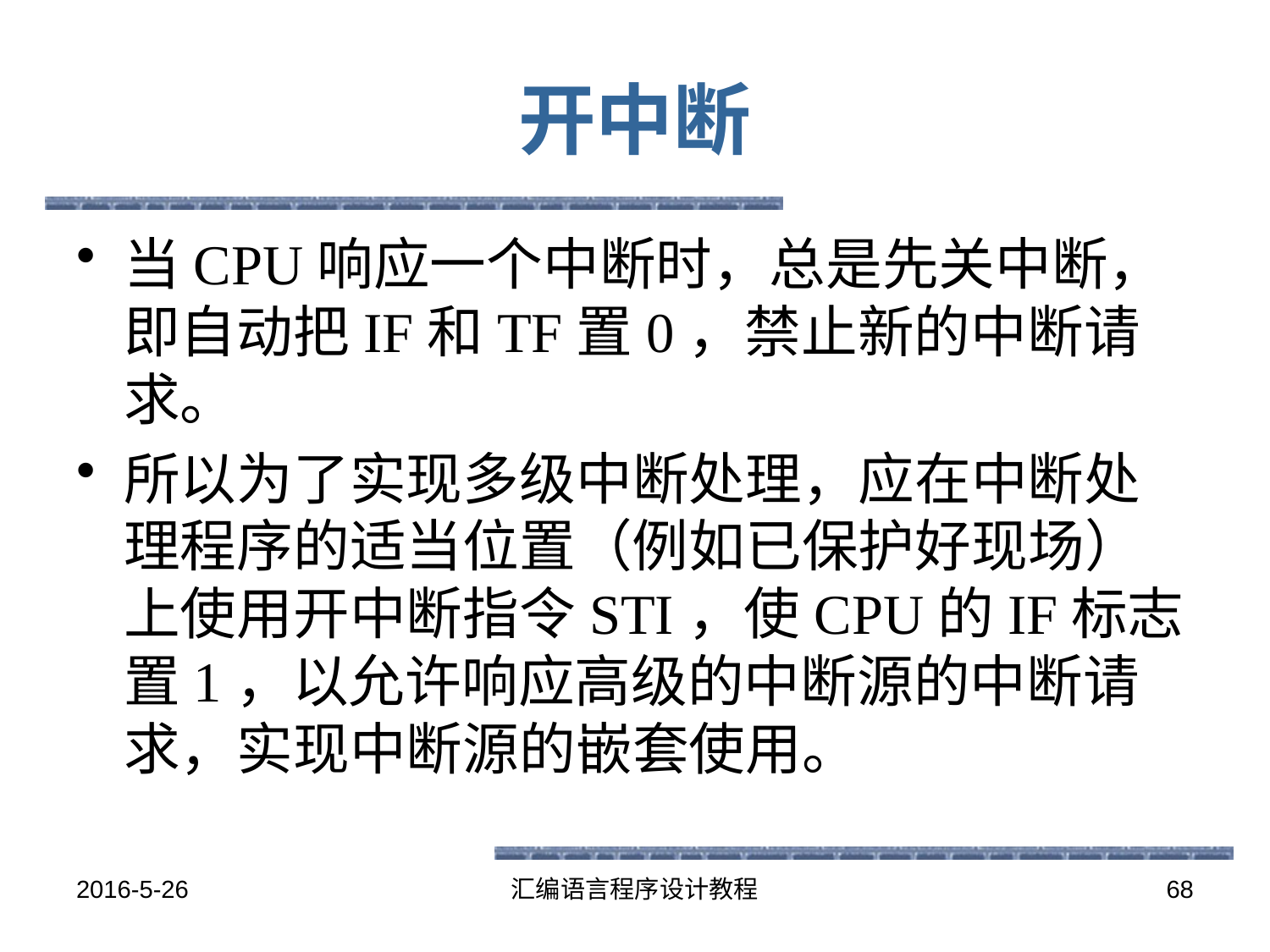

# 开中断
当CPU响应一个中断时，总是先关中断，即自动把IF和TF置0，禁止新的中断请求。
所以为了实现多级中断处理，应在中断处理程序的适当位置（例如已保护好现场）上使用开中断指令STI，使CPU的IF标志置1，以允许响应高级的中断源的中断请求，实现中断源的嵌套使用。
2016-5-26
汇编语言程序设计教程
68